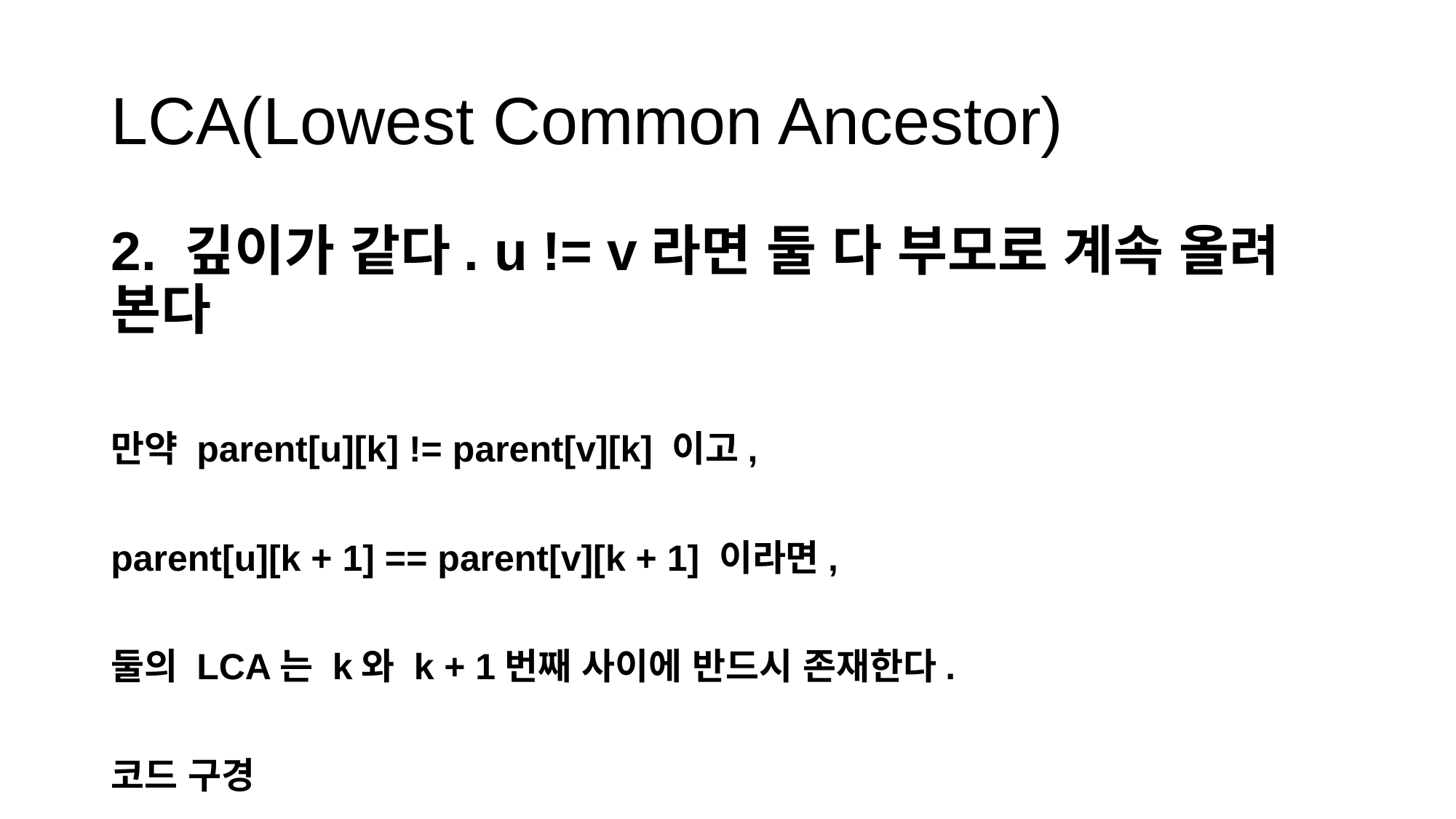

# LCA(Lowest Common Ancestor)
2. 깊이가 같다. u != v라면 둘 다 부모로 계속 올려 본다

만약 parent[u][k] != parent[v][k] 이고,

parent[u][k + 1] == parent[v][k + 1] 이라면,

둘의 LCA는 k와 k + 1번째 사이에 반드시 존재한다.

코드 구경